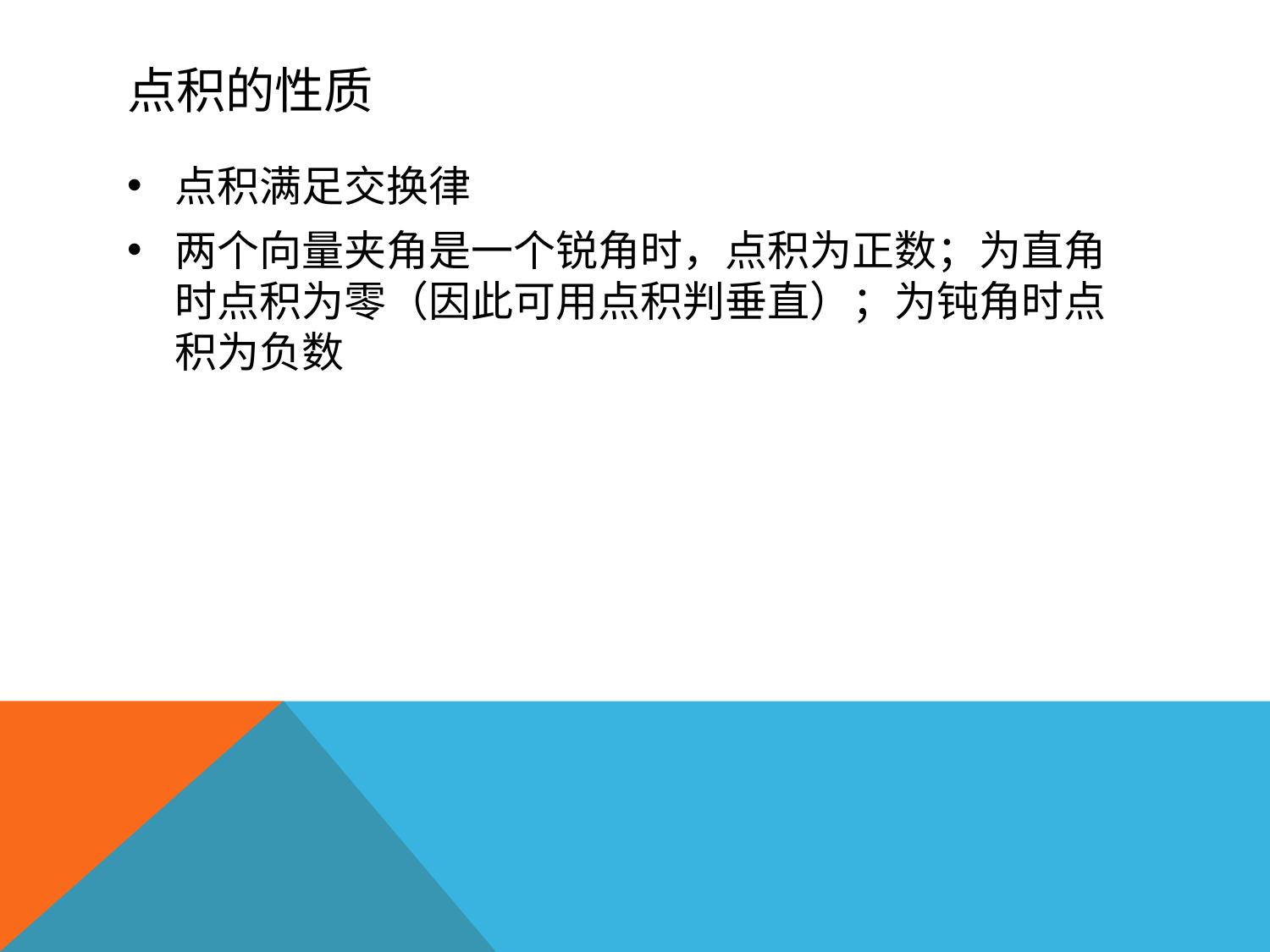

# 点积的性质
点积满足交换律
两个向量夹角是一个锐角时，点积为正数；为直角时点积为零（因此可用点积判垂直）；为钝角时点积为负数